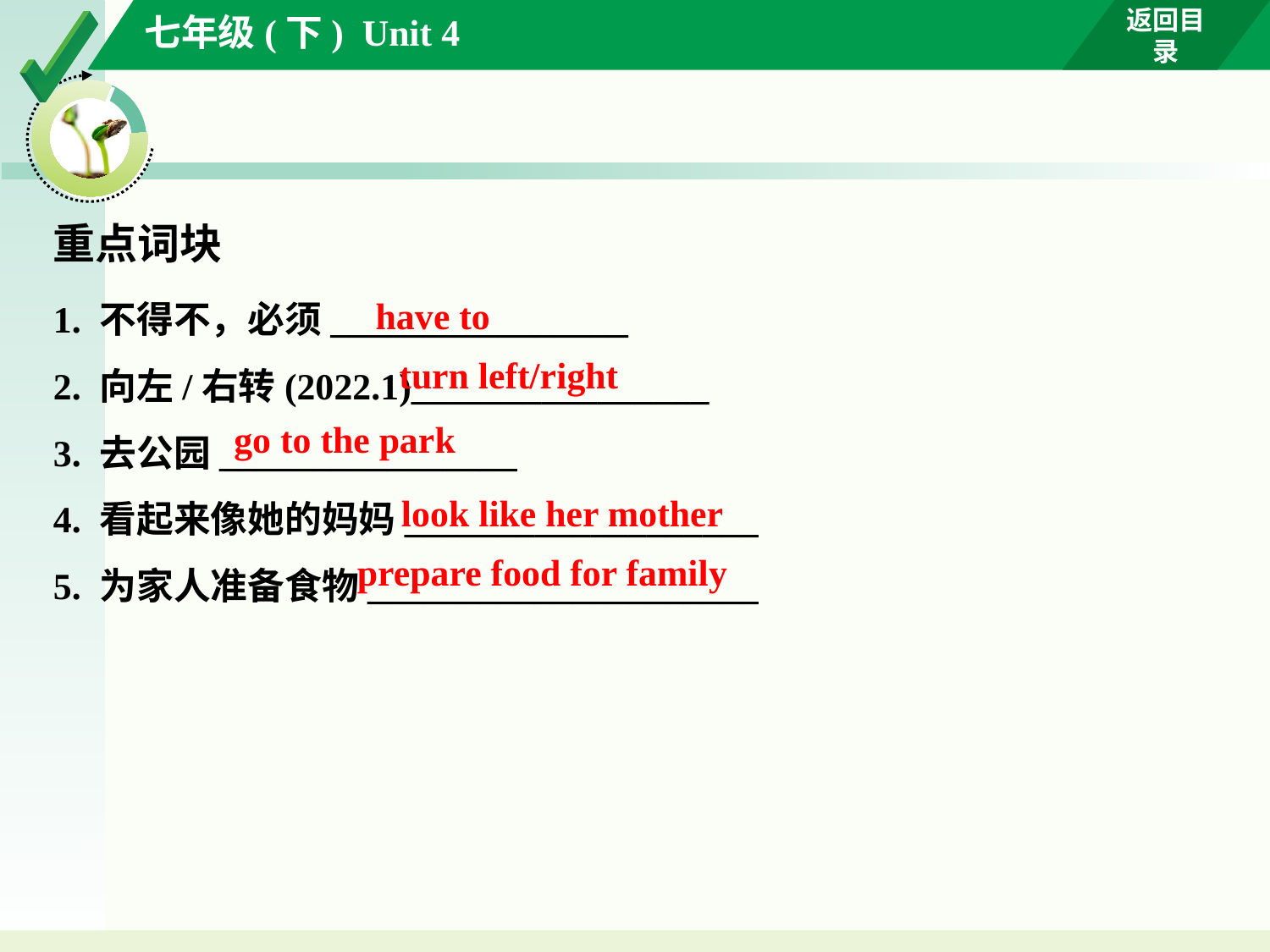

重点词块
1. 不得不，必须________________
2. 向左/右转(2022.1)________________
3. 去公园________________
4. 看起来像她的妈妈___________________
5. 为家人准备食物_____________________
 have to
turn left/right
go to the park
look like her mother
prepare food for family